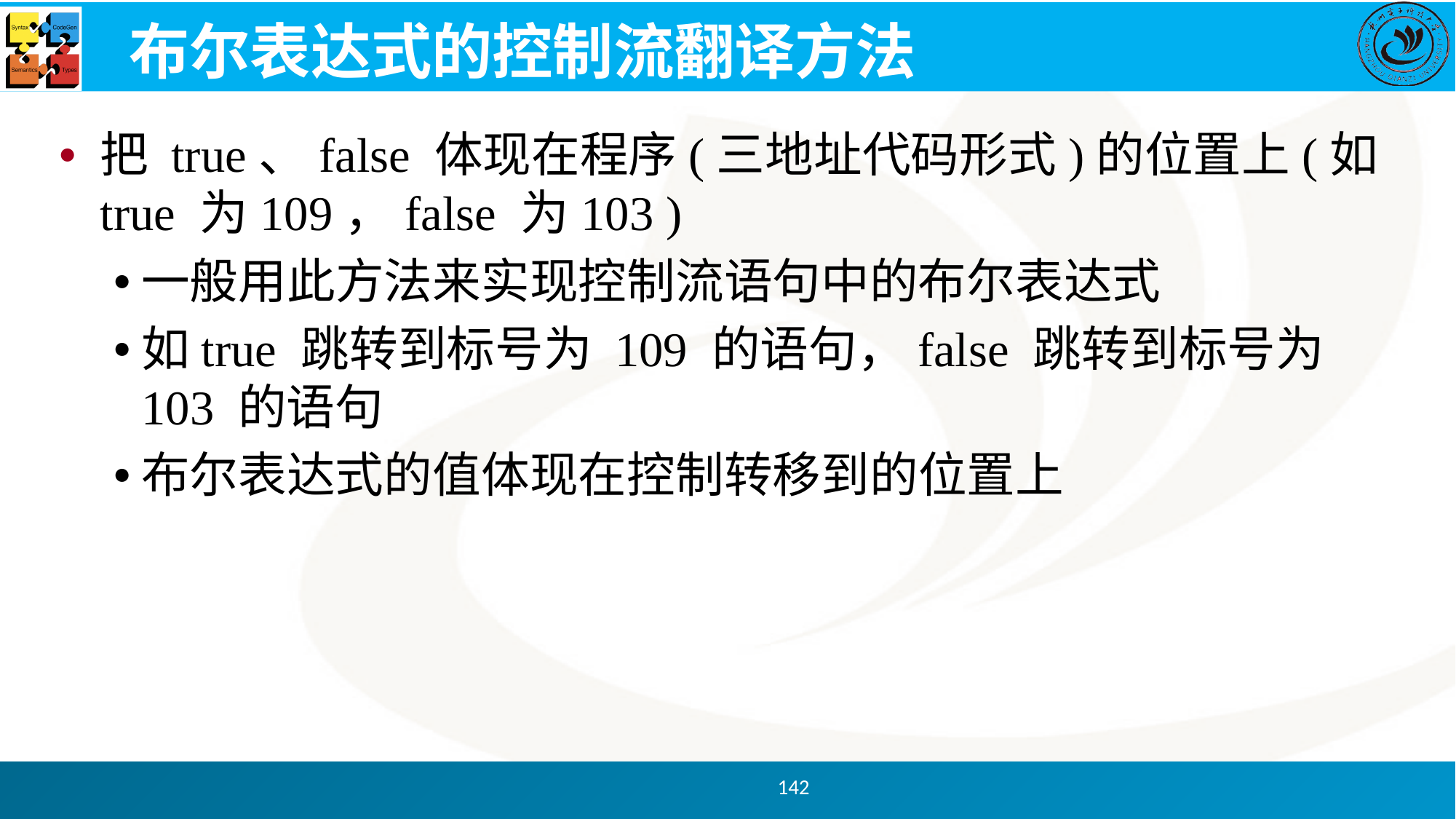

# 布尔表达式的控制流翻译方法
把 true、false 体现在程序(三地址代码形式)的位置上(如true 为109，false 为103 )
一般用此方法来实现控制流语句中的布尔表达式
如true 跳转到标号为 109 的语句，false 跳转到标号为 103 的语句
布尔表达式的值体现在控制转移到的位置上
142